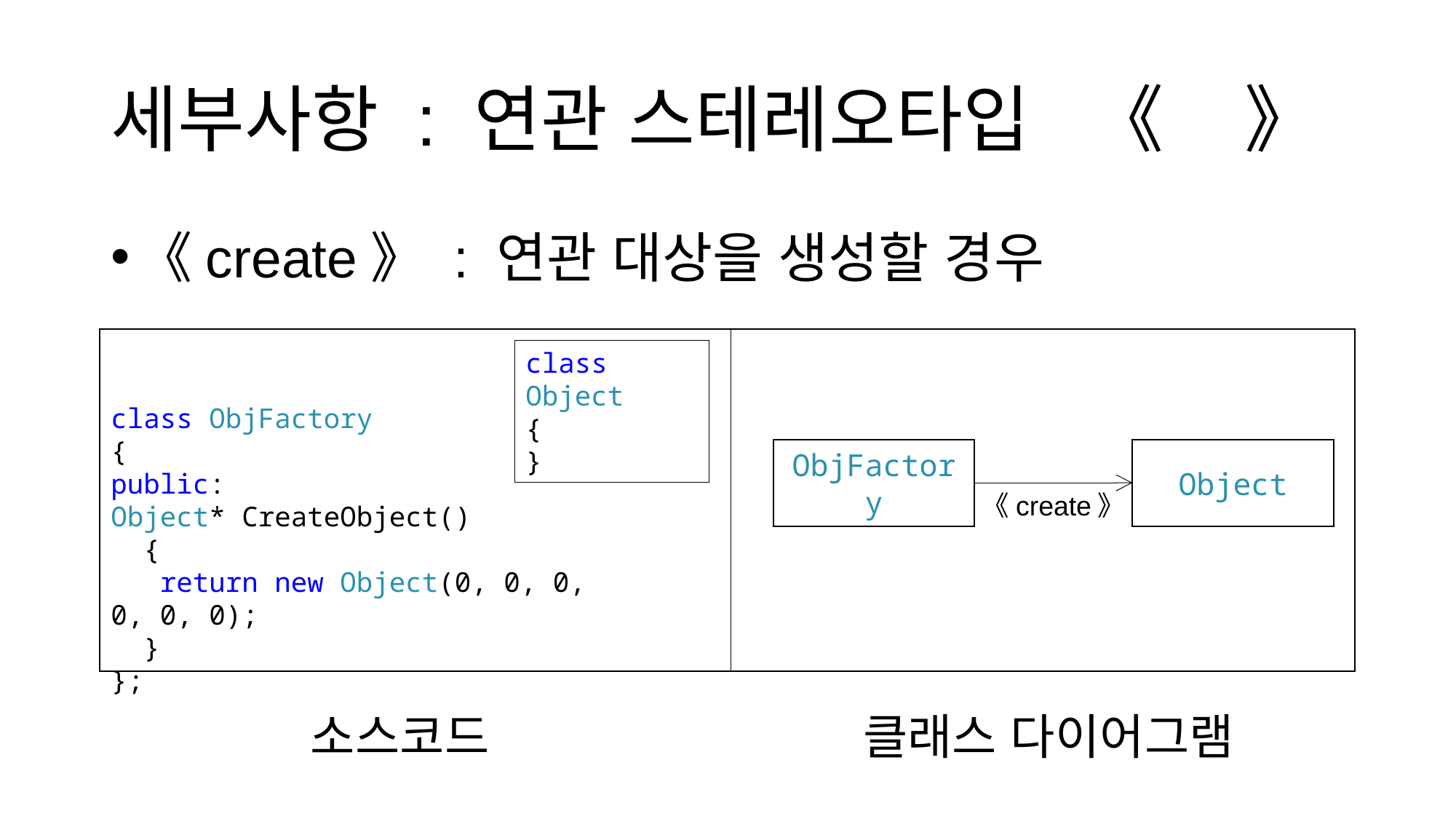

# 세부사항 : 연관 스테레오타입   《    》
《create》 : 연관 대상을 생성할 경우

class Object
{
}
class ObjFactory
{
public:
Object* CreateObject()
  {
   return new Object(0, 0, 0, 0, 0, 0);
  }
};
Object
ObjFactory
《create》
클래스 다이어그램
소스코드